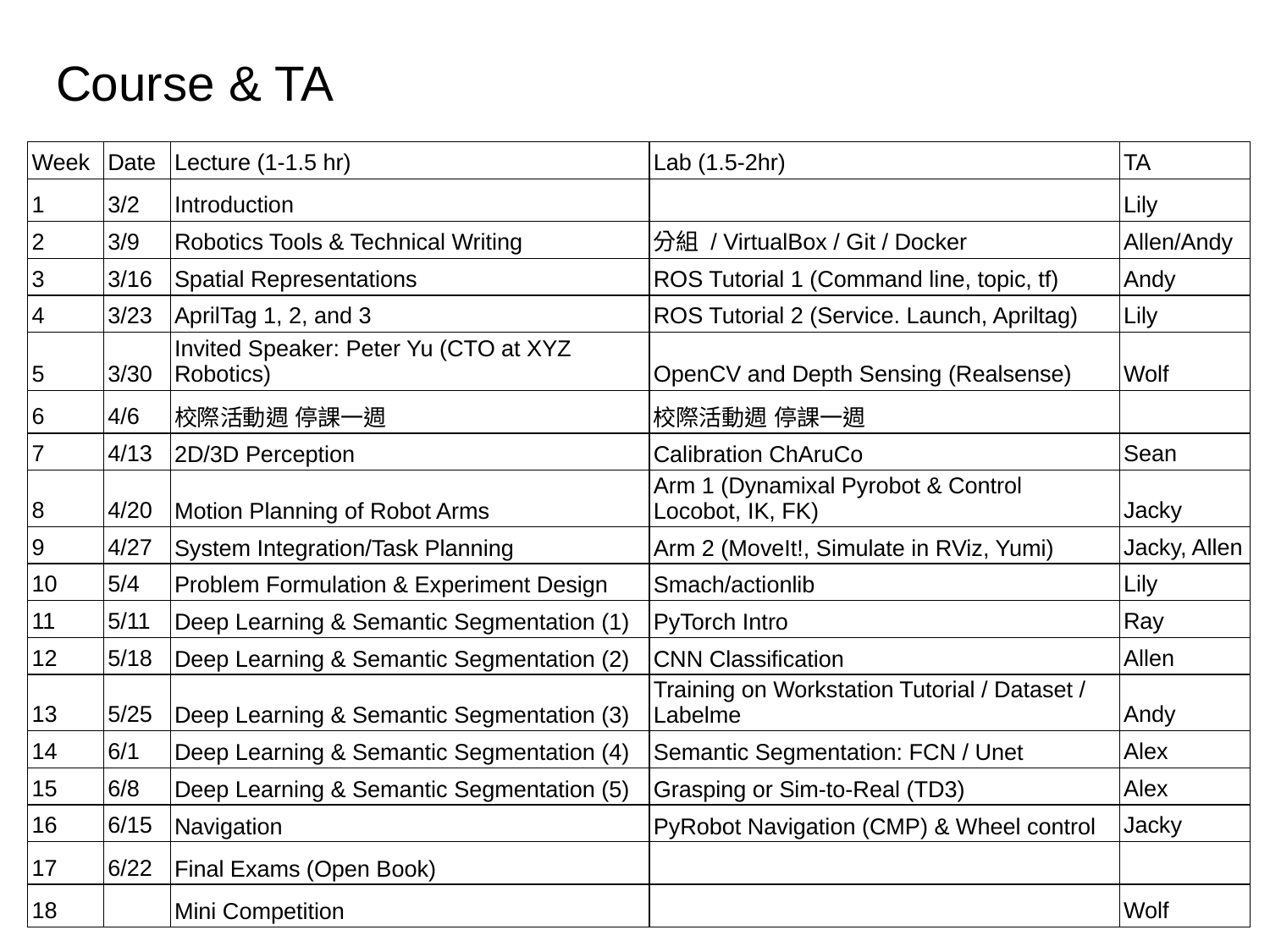

# Course & TA
| Week | Date | Lecture (1-1.5 hr) | Lab (1.5-2hr) | TA |
| --- | --- | --- | --- | --- |
| 1 | 3/2 | Introduction |  | Lily |
| 2 | 3/9 | Robotics Tools & Technical Writing | 分組 / VirtualBox / Git / Docker | Allen/Andy |
| 3 | 3/16 | Spatial Representations | ROS Tutorial 1 (Command line, topic, tf) | Andy |
| 4 | 3/23 | AprilTag 1, 2, and 3 | ROS Tutorial 2 (Service. Launch, Apriltag) | Lily |
| 5 | 3/30 | Invited Speaker: Peter Yu (CTO at XYZ Robotics) | OpenCV and Depth Sensing (Realsense) | Wolf |
| 6 | 4/6 | 校際活動週 停課一週 | 校際活動週 停課一週 |  |
| 7 | 4/13 | 2D/3D Perception | Calibration ChAruCo | Sean |
| 8 | 4/20 | Motion Planning of Robot Arms | Arm 1 (Dynamixal Pyrobot & Control Locobot, IK, FK) | Jacky |
| 9 | 4/27 | System Integration/Task Planning | Arm 2 (MoveIt!, Simulate in RViz, Yumi) | Jacky, Allen |
| 10 | 5/4 | Problem Formulation & Experiment Design | Smach/actionlib | Lily |
| 11 | 5/11 | Deep Learning & Semantic Segmentation (1) | PyTorch Intro | Ray |
| 12 | 5/18 | Deep Learning & Semantic Segmentation (2) | CNN Classification | Allen |
| 13 | 5/25 | Deep Learning & Semantic Segmentation (3) | Training on Workstation Tutorial / Dataset / Labelme | Andy |
| 14 | 6/1 | Deep Learning & Semantic Segmentation (4) | Semantic Segmentation: FCN / Unet | Alex |
| 15 | 6/8 | Deep Learning & Semantic Segmentation (5) | Grasping or Sim-to-Real (TD3) | Alex |
| 16 | 6/15 | Navigation | PyRobot Navigation (CMP) & Wheel control | Jacky |
| 17 | 6/22 | Final Exams (Open Book) |  |  |
| 18 |  | Mini Competition |  | Wolf |